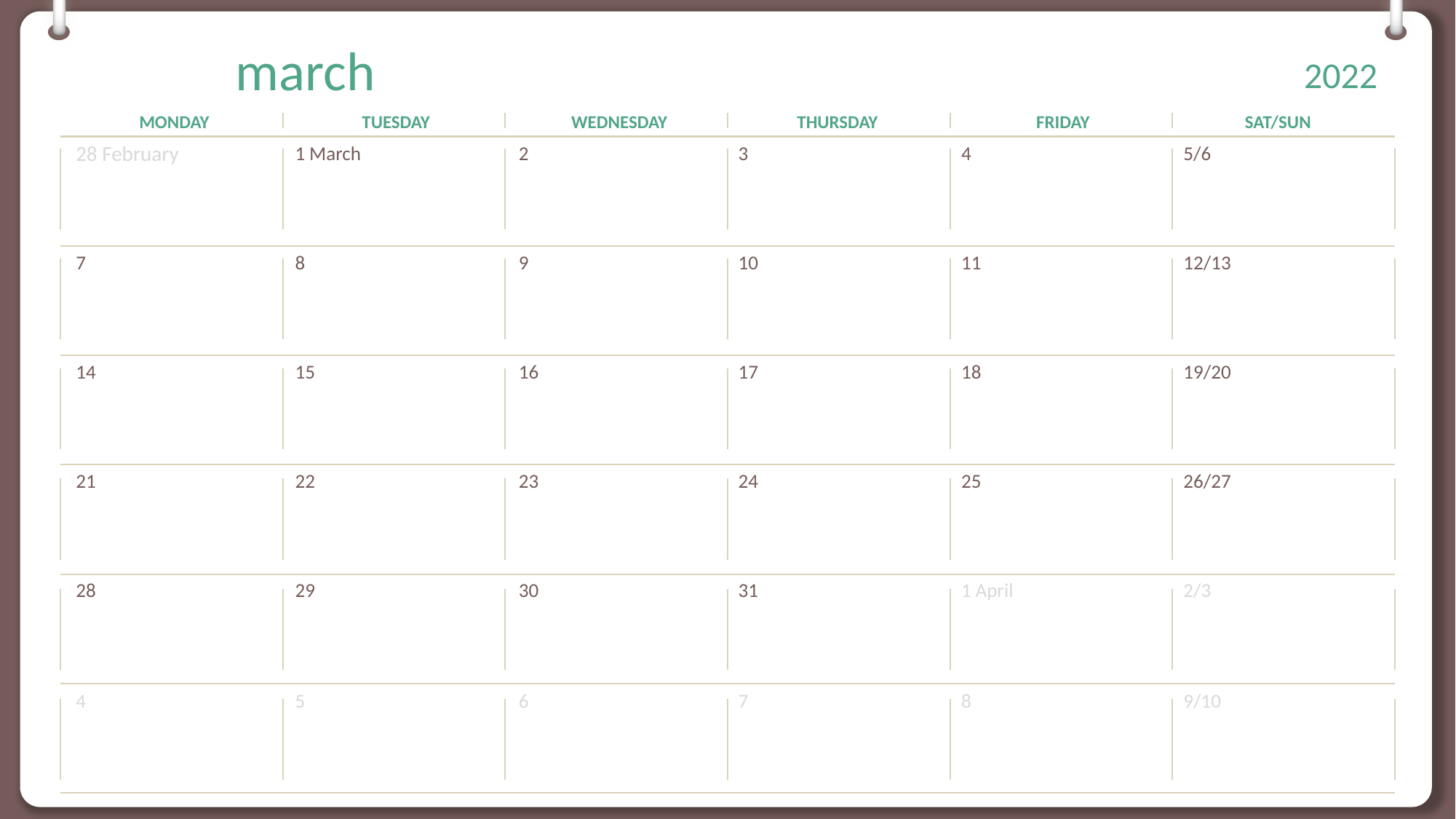

# march

多言語

多言語

多言語

多言語
画面共通化

画面共通化

画面共通化

画面共通化

13:画面共通化
お祝い基本設計
お祝い基本設計

お祝い基本設計

お祝い基本設計

お祝い基本設計

20:お祝い基本設計

お祝い基本設計

お祝い基本設計

お祝い基本設計

お祝い基本設計

お祝い基本設計

お祝い基本設計

お祝い基本設計

お祝い基本設計

お祝い基本設計

お祝い基本設計